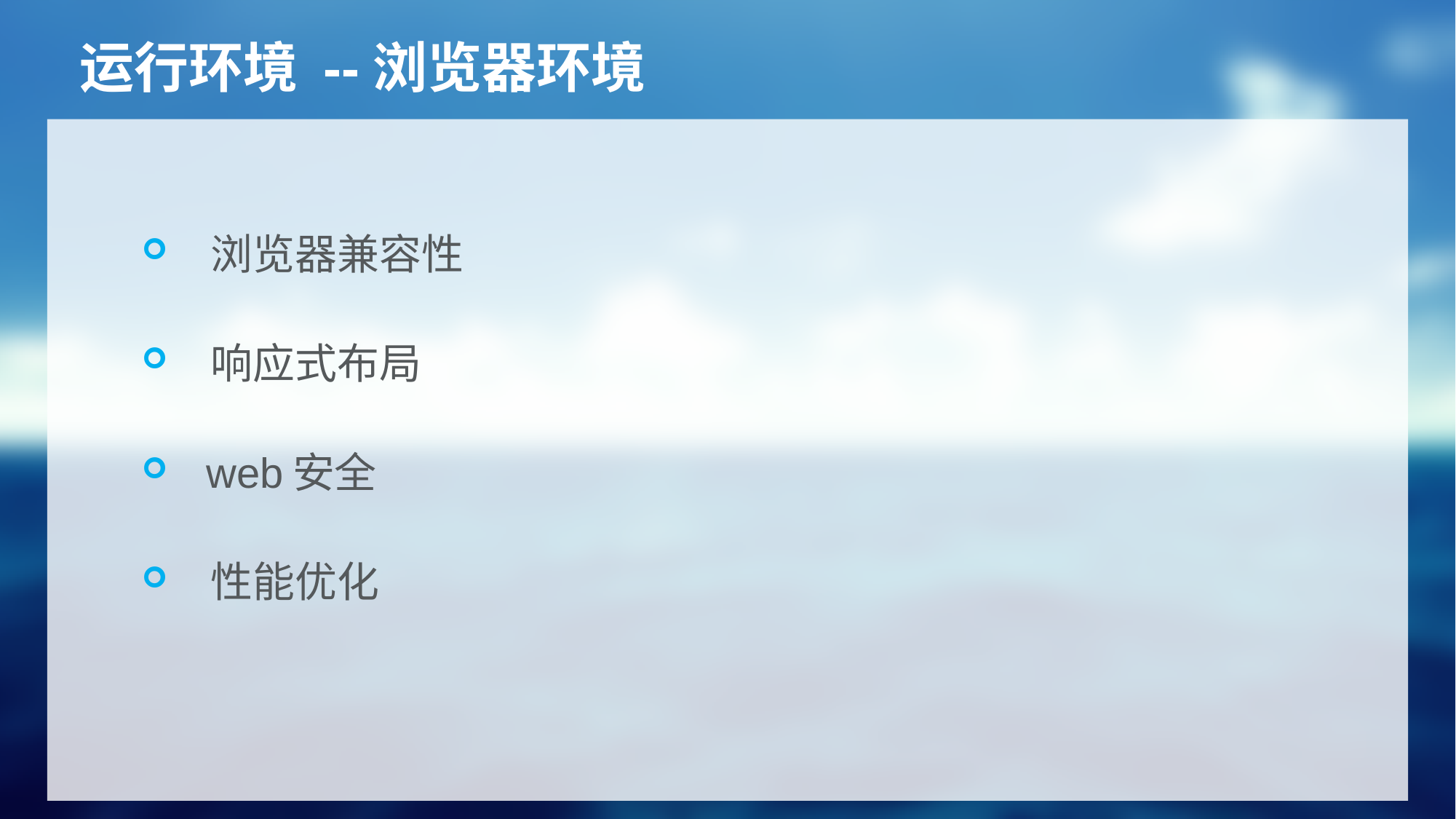

# 运行环境 --浏览器环境
  浏览器兼容性
  响应式布局
  web安全
  性能优化